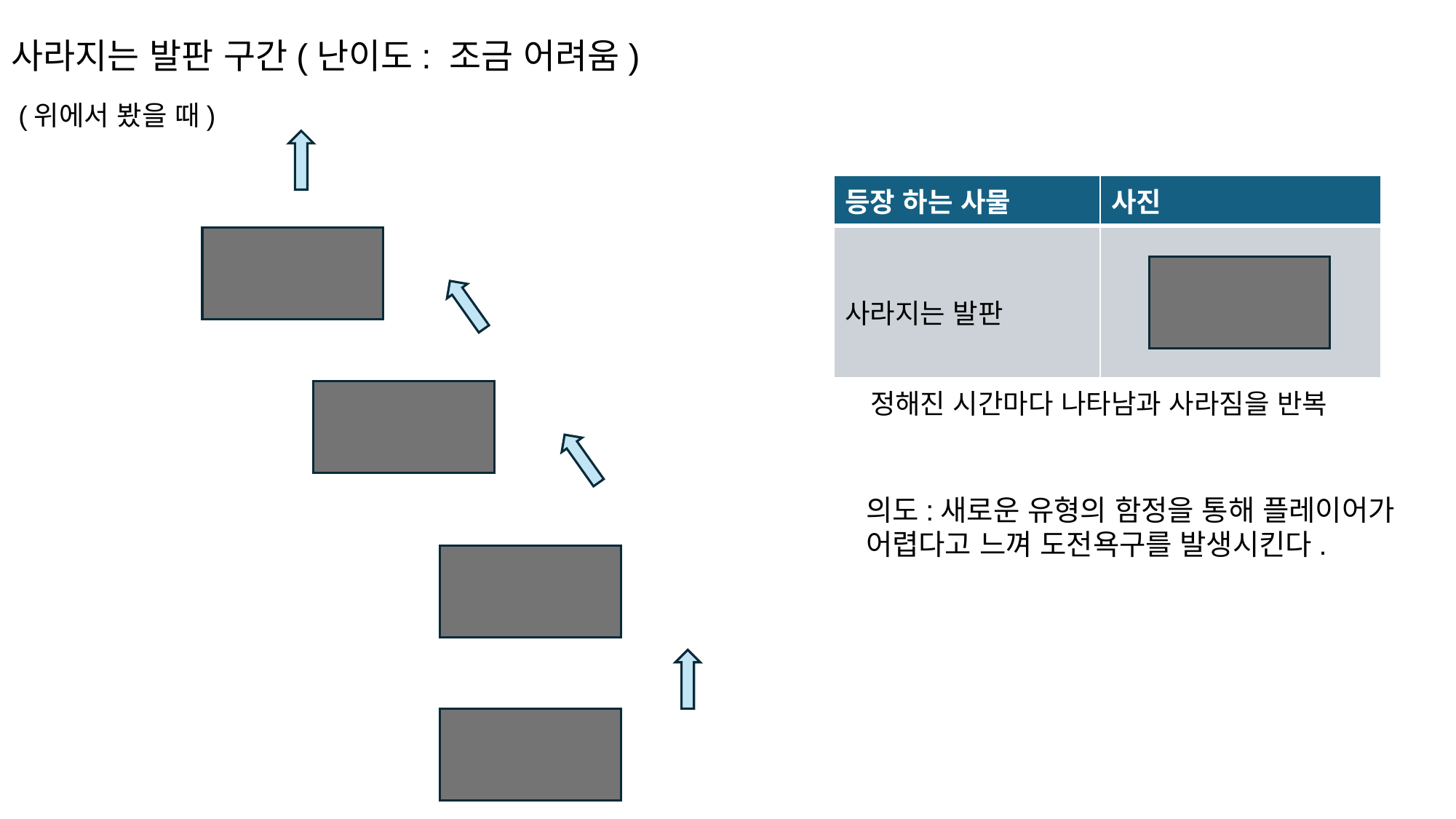

# 사라지는 발판 구간(난이도: 조금 어려움)
(위에서 봤을 때)

| 등장 하는 사물 | 사진 |
| --- | --- |
| 사라지는 발판 |  |

정해진 시간마다 나타남과 사라짐을 반복

의도:새로운 유형의 함정을 통해 플레이어가
어렵다고 느껴 도전욕구를 발생시킨다.